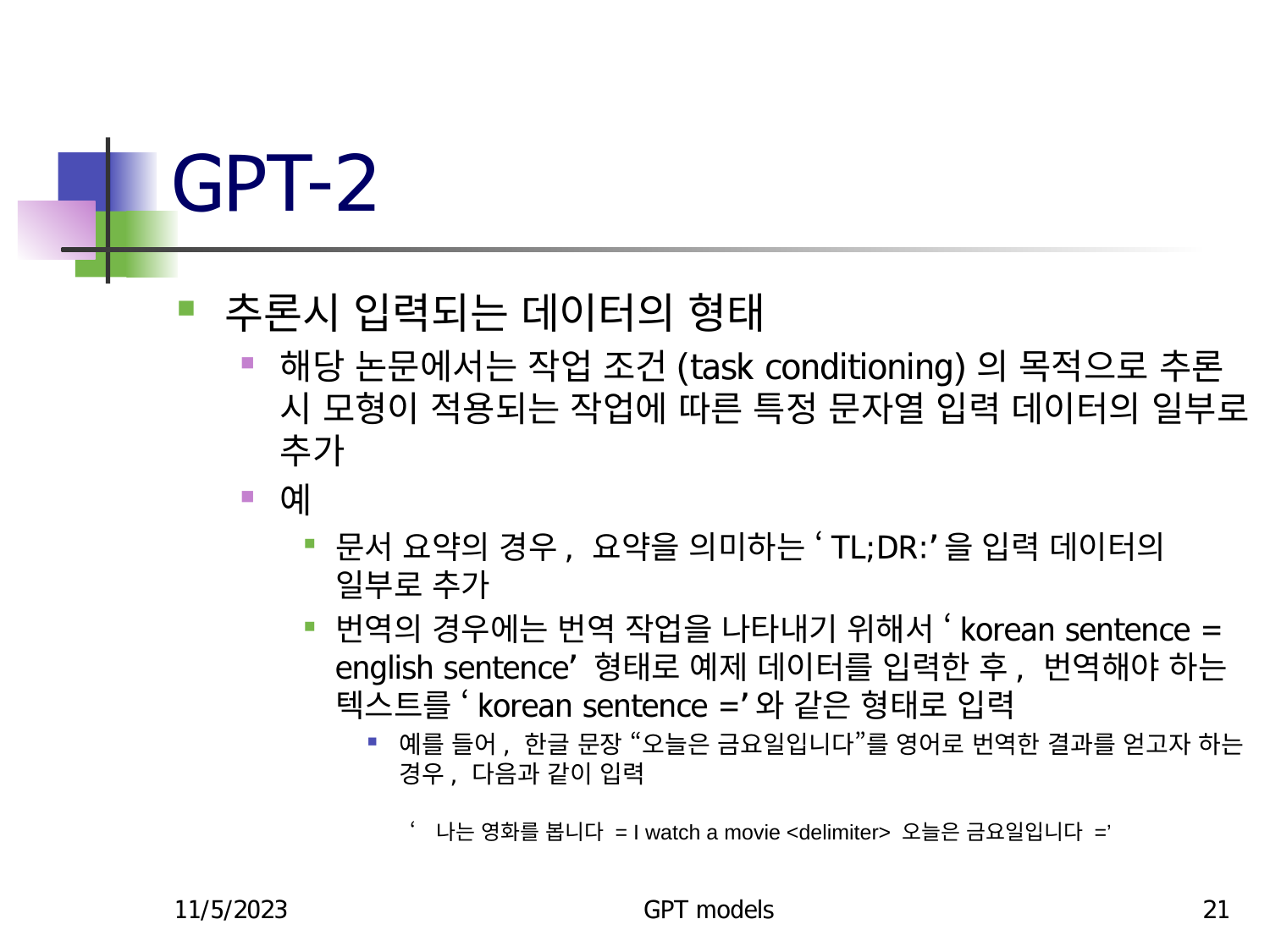

# GPT-2
추론시 입력되는 데이터의 형태
해당 논문에서는 작업 조건(task conditioning)의 목적으로 추론 시 모형이 적용되는 작업에 따른 특정 문자열 입력 데이터의 일부로 추가
예
문서 요약의 경우, 요약을 의미하는 ‘TL;DR:’을 입력 데이터의 일부로 추가
번역의 경우에는 번역 작업을 나타내기 위해서 ‘korean sentence = english sentence’ 형태로 예제 데이터를 입력한 후, 번역해야 하는 텍스트를 ‘korean sentence =’와 같은 형태로 입력
예를 들어, 한글 문장 “오늘은 금요일입니다”를 영어로 번역한 결과를 얻고자 하는 경우, 다음과 같이 입력
‘나는 영화를 봅니다 = I watch a movie <delimiter> 오늘은 금요일입니다 =’
11/5/2023
GPT models
21